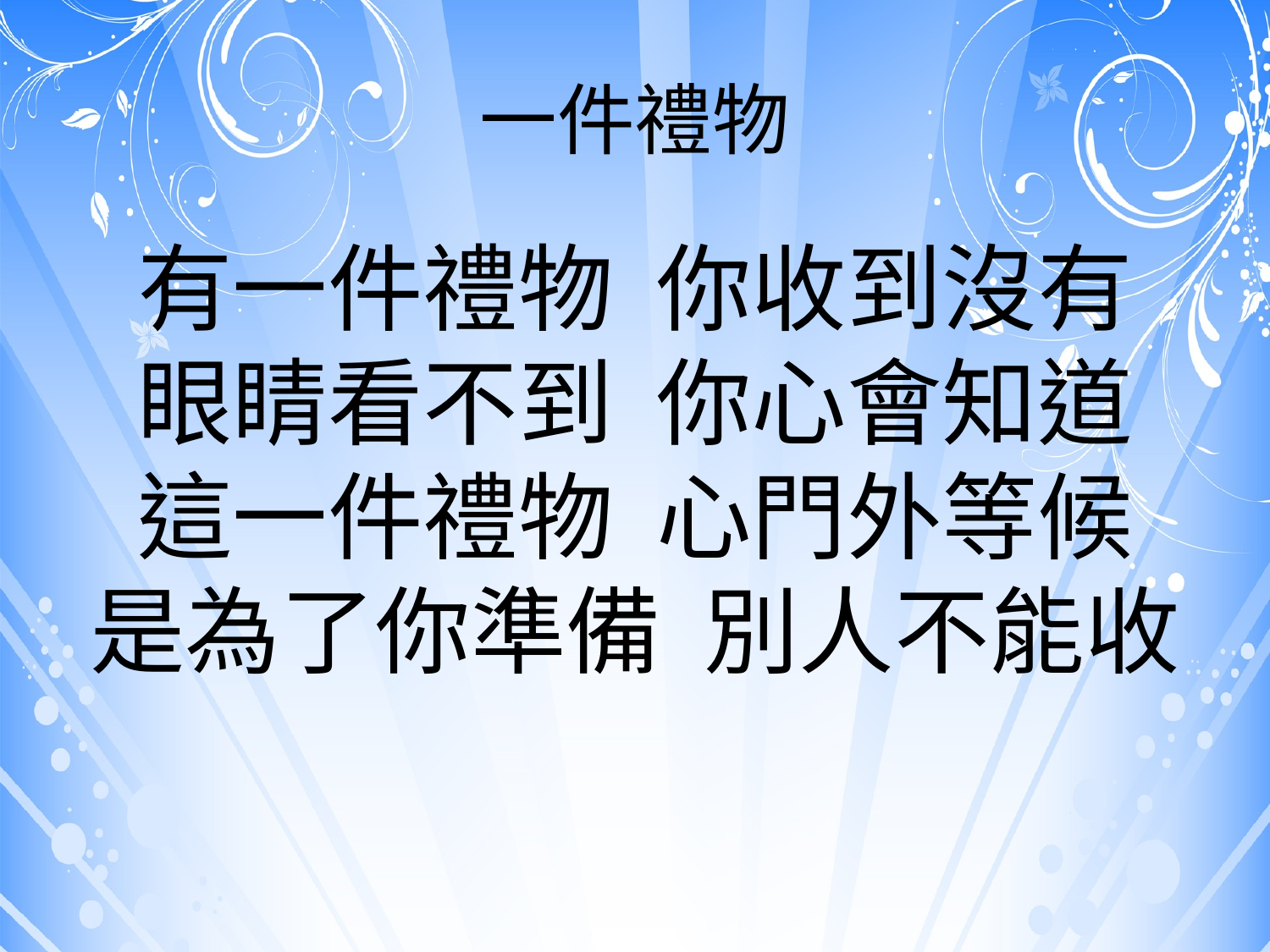

# 一件禮物
有一件禮物  你收到沒有
眼睛看不到  你心會知道
這一件禮物  心門外等候
是為了你準備  別人不能收